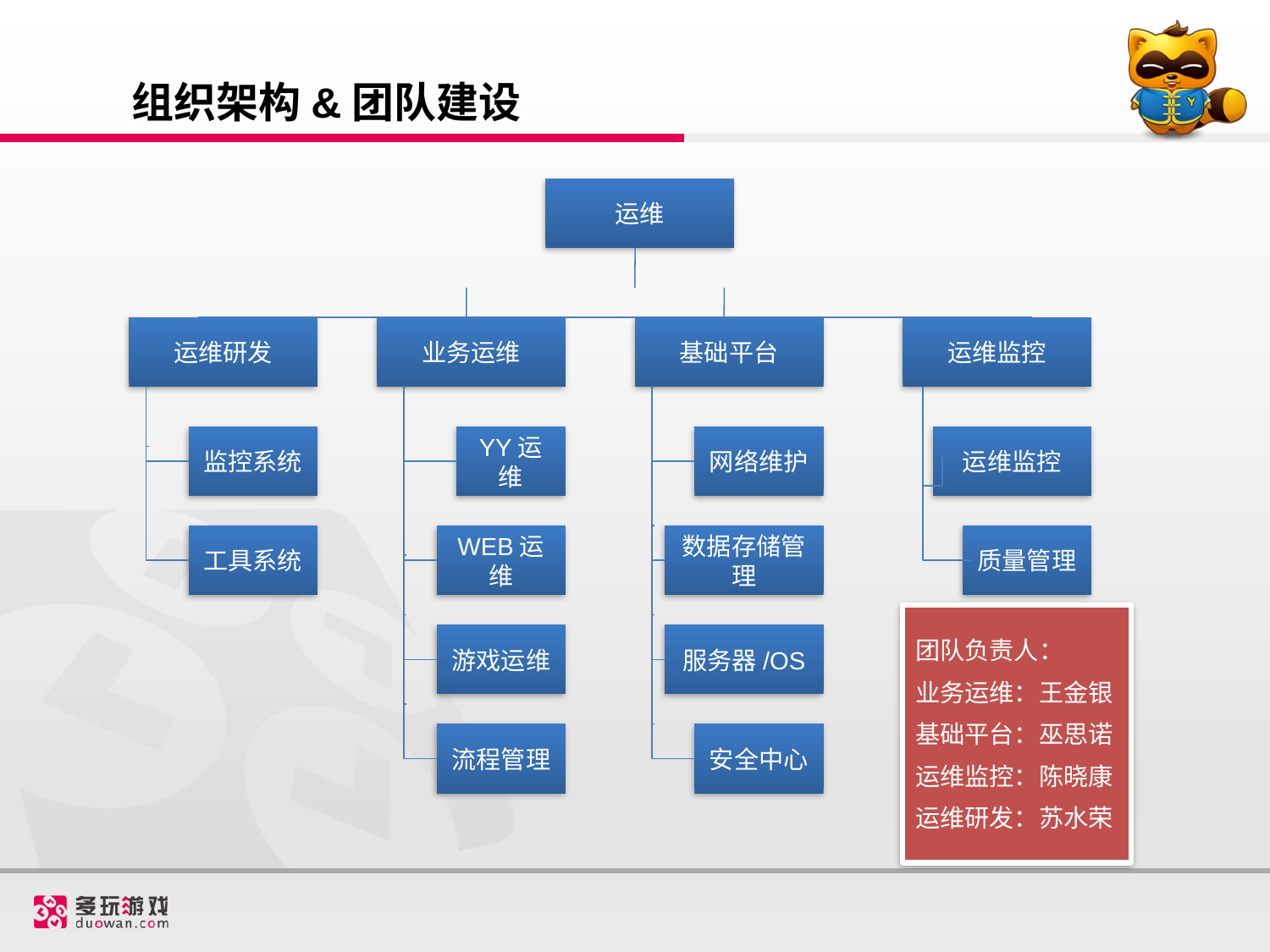

组织架构&团队建设

运维
运维研发
业务运维
基础平台
运维监控
监控系统
YY运维
网络维护
运维监控
工具系统
WEB运维
数据存储管理
质量管理
团队负责人：
业务运维：王金银
基础平台：巫思诺
运维监控：陈晓康
运维研发：苏水荣
游戏运维
服务器/OS
流程管理
安全中心